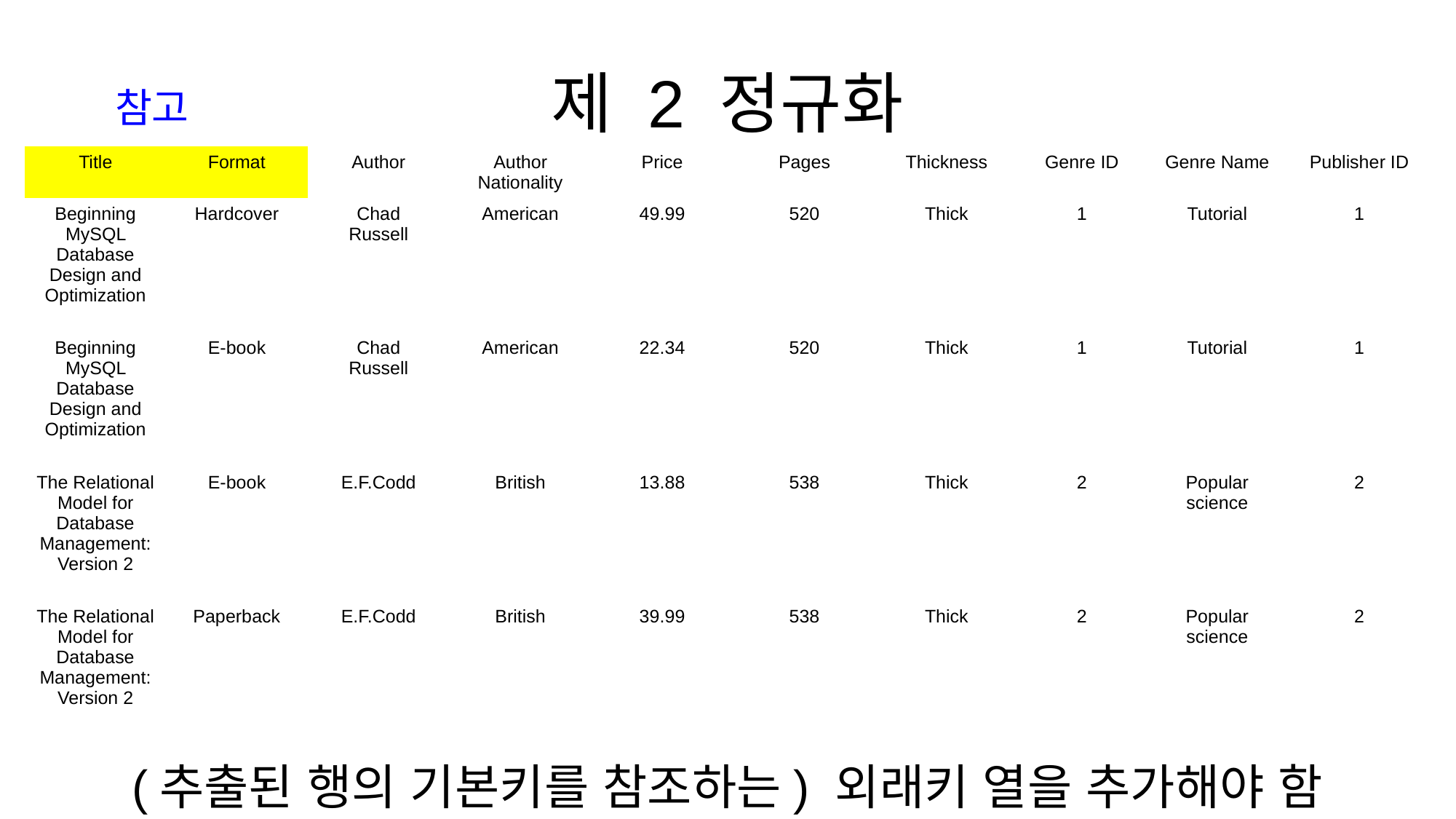

# 제 2 정규화
참고
| Title | Format | Author | Author Nationality | Price | Pages | Thickness | Genre ID | Genre Name | Publisher ID |
| --- | --- | --- | --- | --- | --- | --- | --- | --- | --- |
| Beginning MySQL Database Design and Optimization | Hardcover | Chad Russell | American | 49.99 | 520 | Thick | 1 | Tutorial | 1 |
| Beginning MySQL Database Design and Optimization | E-book | Chad Russell | American | 22.34 | 520 | Thick | 1 | Tutorial | 1 |
| The Relational Model for Database Management: Version 2 | E-book | E.F.Codd | British | 13.88 | 538 | Thick | 2 | Popular science | 2 |
| The Relational Model for Database Management: Version 2 | Paperback | E.F.Codd | British | 39.99 | 538 | Thick | 2 | Popular science | 2 |
(추출된 행의 기본키를 참조하는) 외래키 열을 추가해야 함